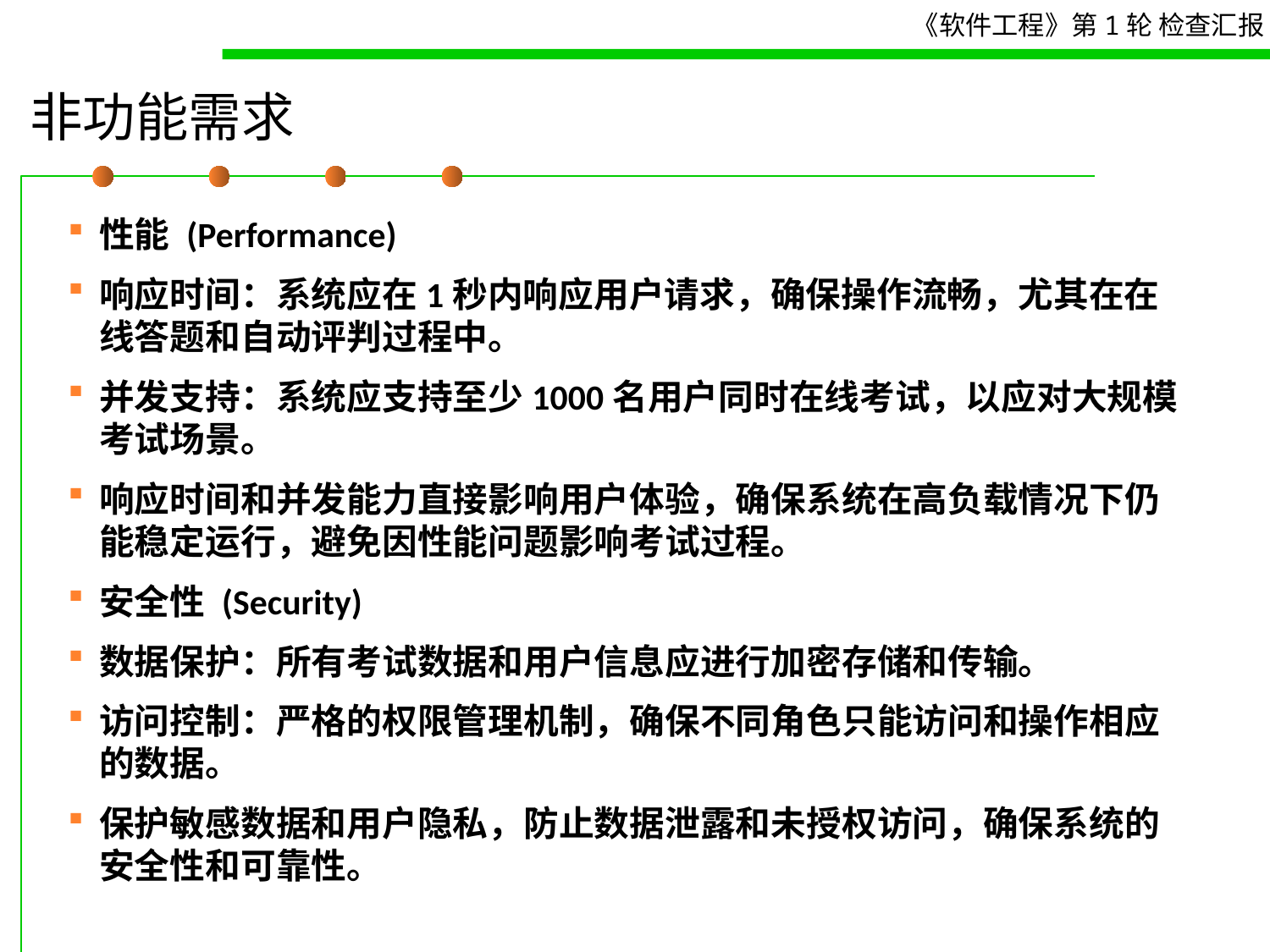

# 非功能需求
性能 (Performance)
响应时间：系统应在1秒内响应用户请求，确保操作流畅，尤其在在线答题和自动评判过程中。
并发支持：系统应支持至少1000名用户同时在线考试，以应对大规模考试场景。
响应时间和并发能力直接影响用户体验，确保系统在高负载情况下仍能稳定运行，避免因性能问题影响考试过程。
安全性 (Security)
数据保护：所有考试数据和用户信息应进行加密存储和传输。
访问控制：严格的权限管理机制，确保不同角色只能访问和操作相应的数据。
保护敏感数据和用户隐私，防止数据泄露和未授权访问，确保系统的安全性和可靠性。